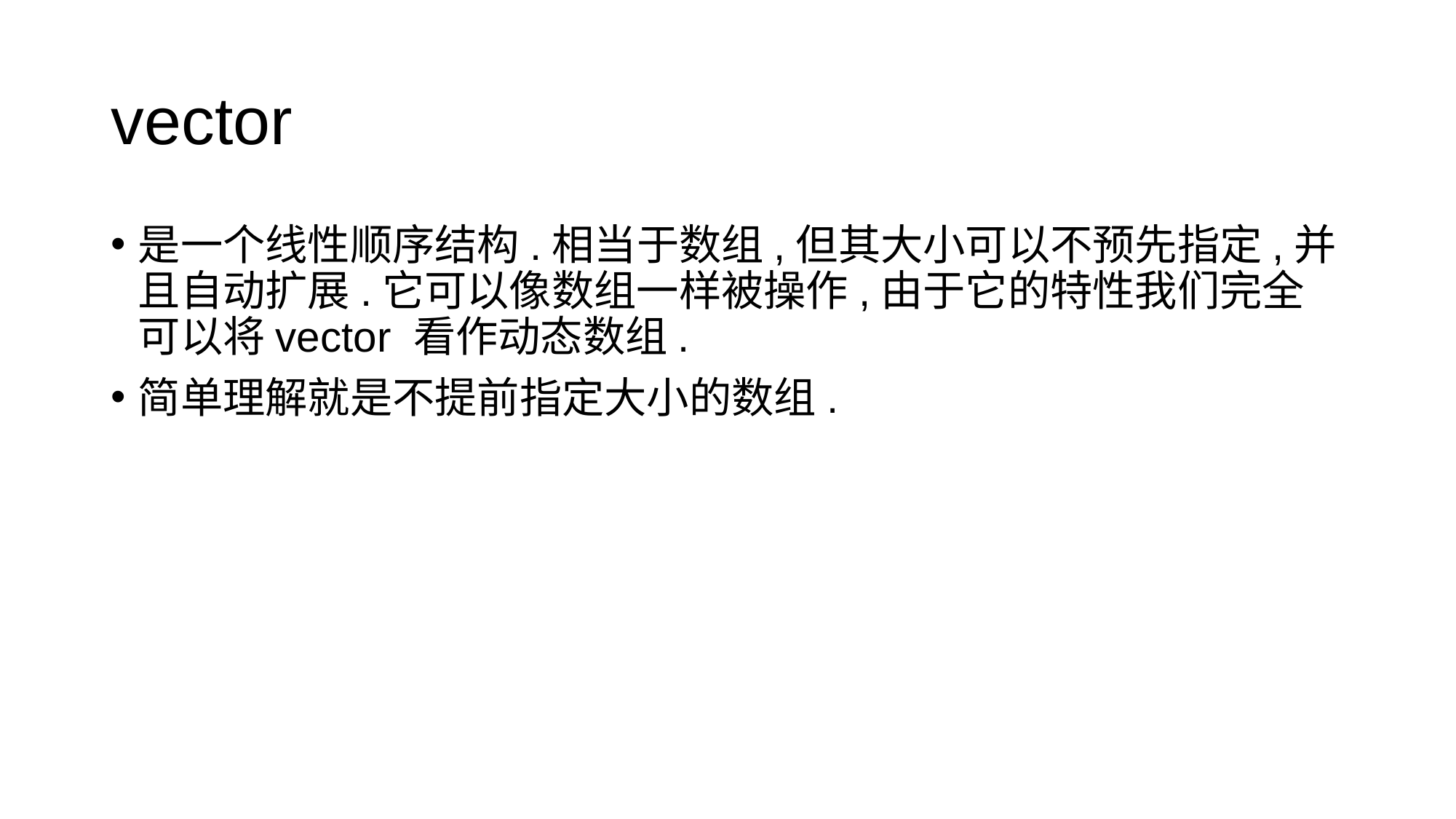

# vector
是一个线性顺序结构.相当于数组,但其大小可以不预先指定,并且自动扩展.它可以像数组一样被操作,由于它的特性我们完全可以将vector 看作动态数组.
简单理解就是不提前指定大小的数组.